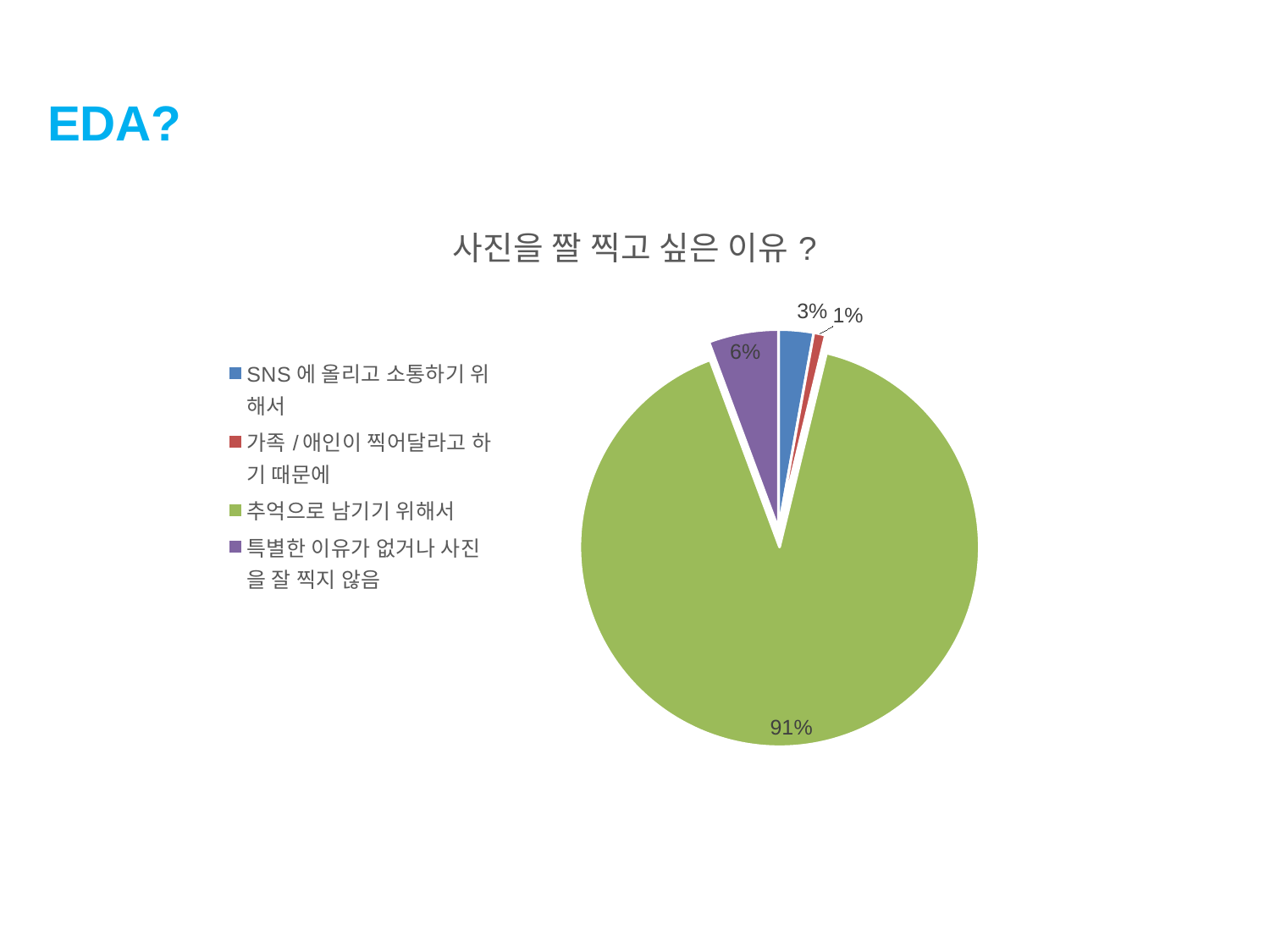

EDA?

### Chart:

| Category | 사진을 짤 찍고 싶은 이유? |
|---|---|
| SNS에 올리고 소통하기 위해서 | 3.0 |
| 가족/애인이 찍어달라고 하기 때문에 | 1.0 |
| 추억으로 남기기 위해서 | 96.0 |
| 특별한 이유가 없거나 사진을 잘 찍지 않음 | 6.0 |